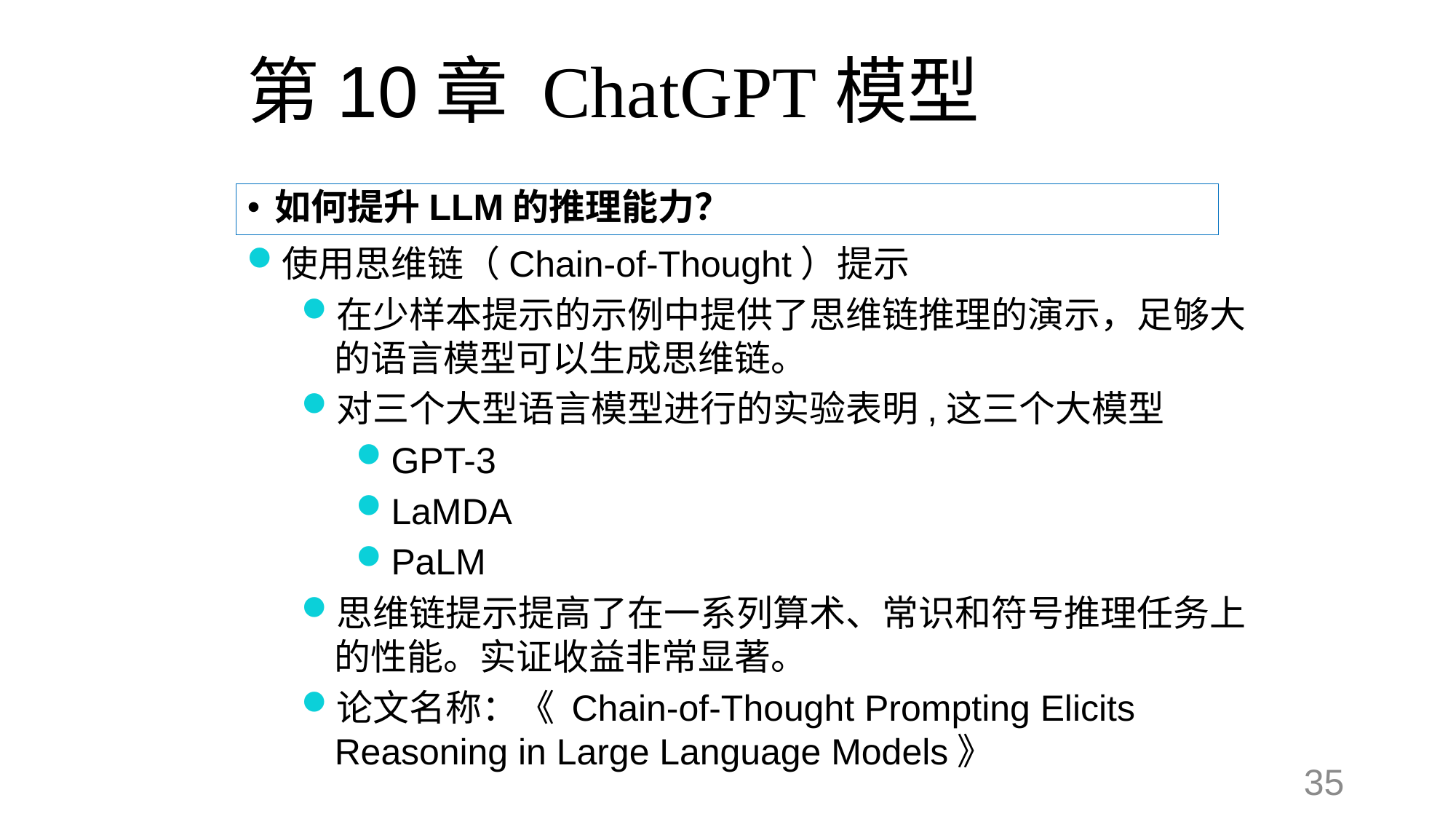

# 第10章 ChatGPT模型
如何提升LLM的推理能力？

使用思维链（Chain-of-Thought）提示
在少样本提示的示例中提供了思维链推理的演示，足够大的语言模型可以生成思维链。
对三个大型语言模型进行的实验表明,这三个大模型
GPT-3
LaMDA
PaLM
思维链提示提高了在一系列算术、常识和符号推理任务上的性能。实证收益非常显著。
论文名称：《 Chain-of-Thought Prompting Elicits Reasoning in Large Language Models》

35